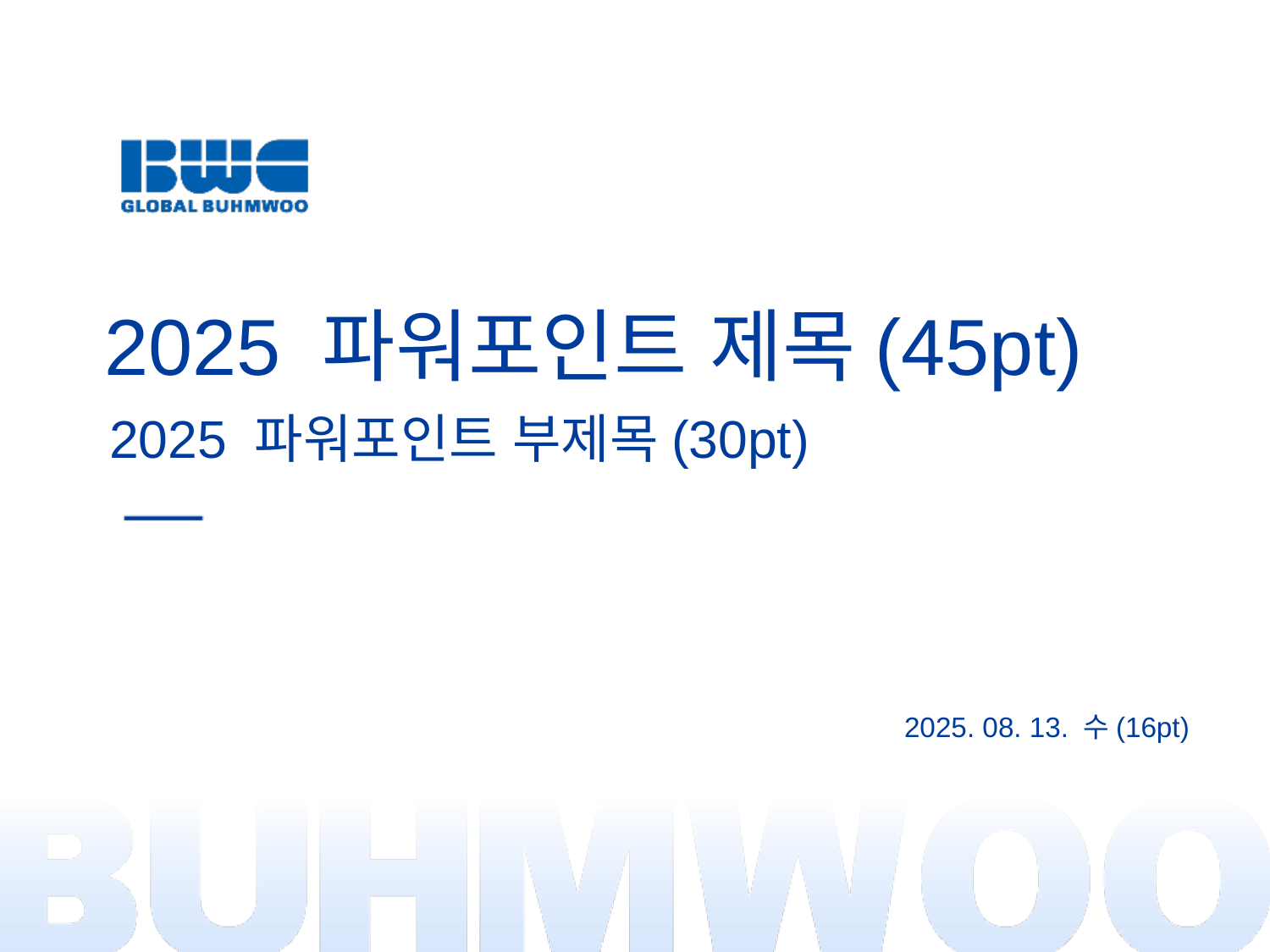

2025 파워포인트 제목(45pt)
2025 파워포인트 부제목(30pt)
2025. 08. 13. 수(16pt)